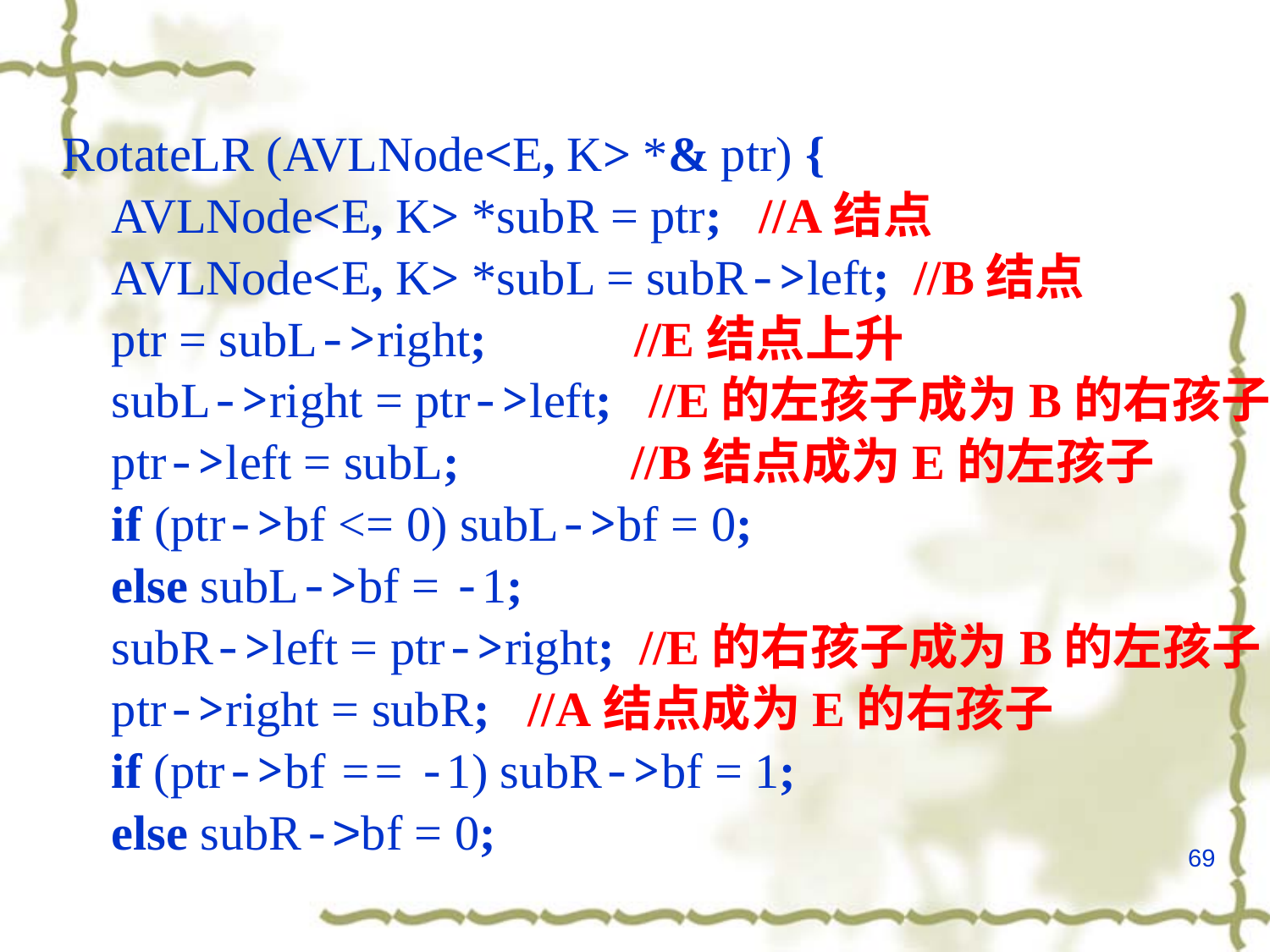

RotateLR (AVLNode<E, K> *& ptr) {
    AVLNode<E, K> *subR = ptr;   //A结点
    AVLNode<E, K> *subL = subR->left;  //B结点
    ptr = subL->right;            //E结点上升
    subL->right = ptr->left;   //E的左孩子成为B的右孩子
    ptr->left = subL;              //B结点成为E的左孩子
    if (ptr->bf <= 0) subL->bf = 0;
    else subL->bf = -1;
    subR->left = ptr->right;  //E的右孩子成为B的左孩子
    ptr->right = subR;	   //A结点成为E的右孩子
    if (ptr->bf == -1) subR->bf = 1;
    else subR->bf = 0;
69